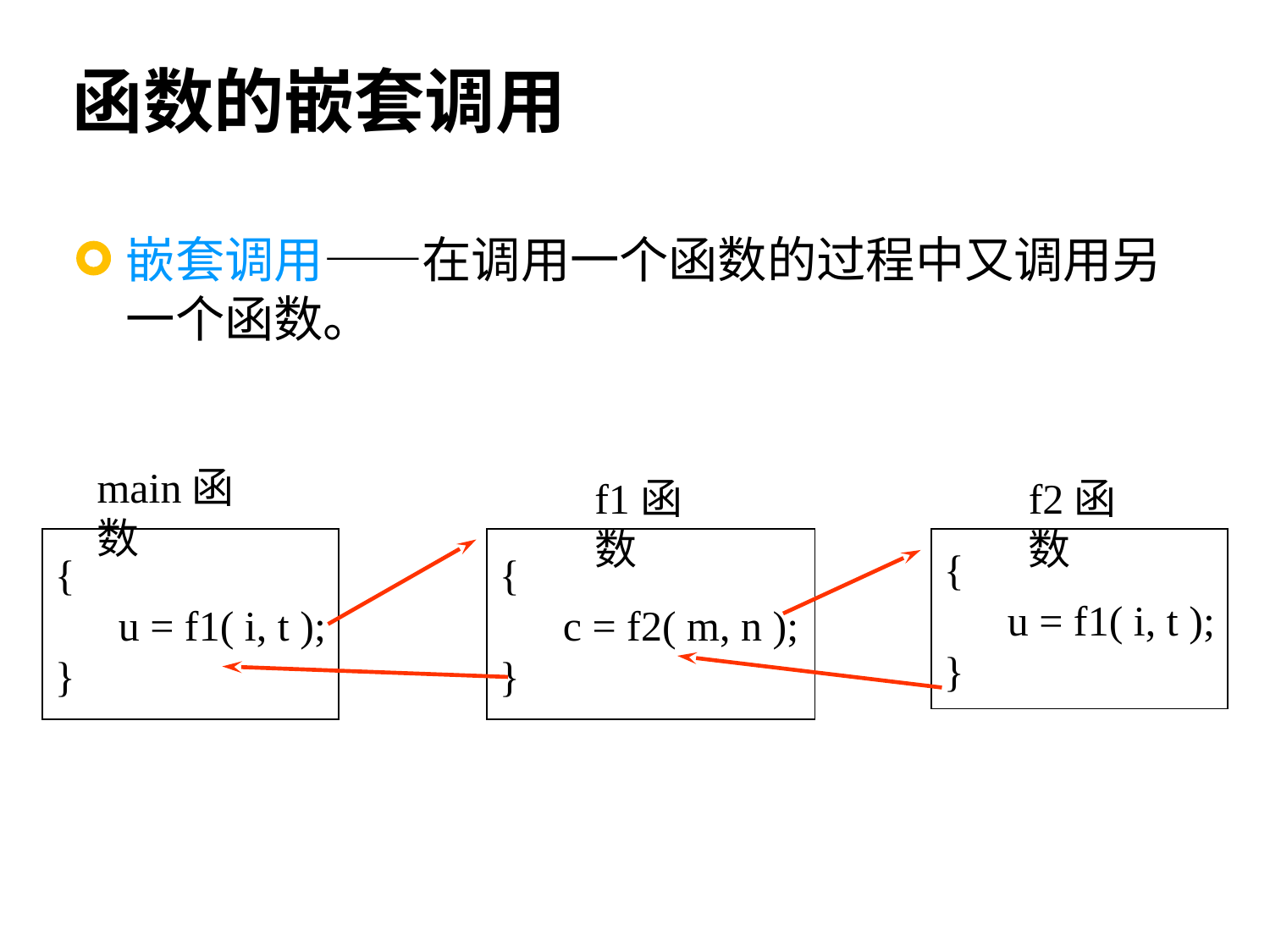

# 函数的嵌套调用
嵌套调用——在调用一个函数的过程中又调用另一个函数。
main函数
f1函数
f2函数
{
      u = f1( i, t );
}
{
      c = f2( m, n );
}
{
      u = f1( i, t );
}